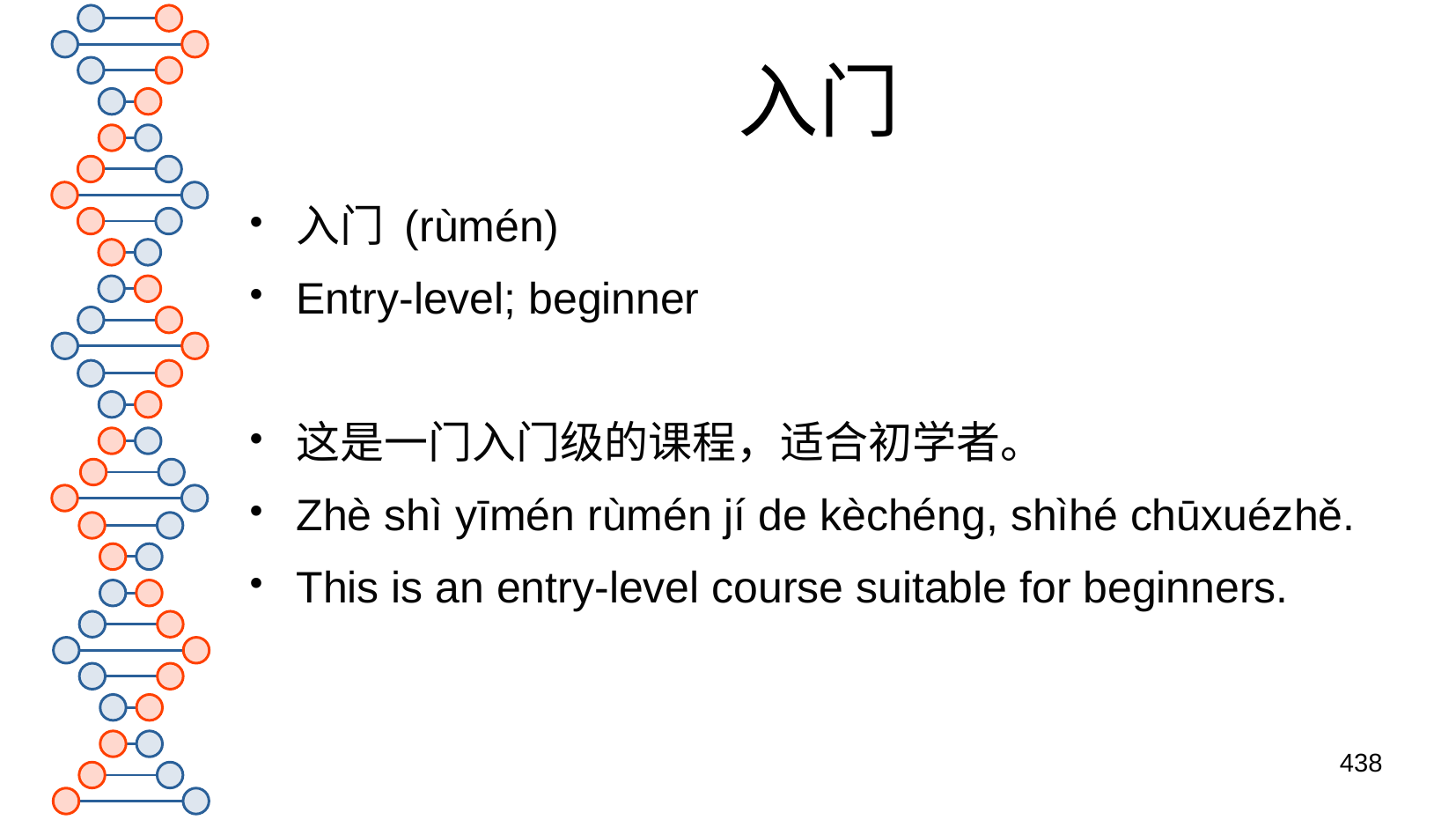

# 入门
入门 (rùmén)
Entry-level; beginner

这是一门入门级的课程，适合初学者。
Zhè shì yīmén rùmén jí de kèchéng, shìhé chūxuézhě.
This is an entry-level course suitable for beginners.

438